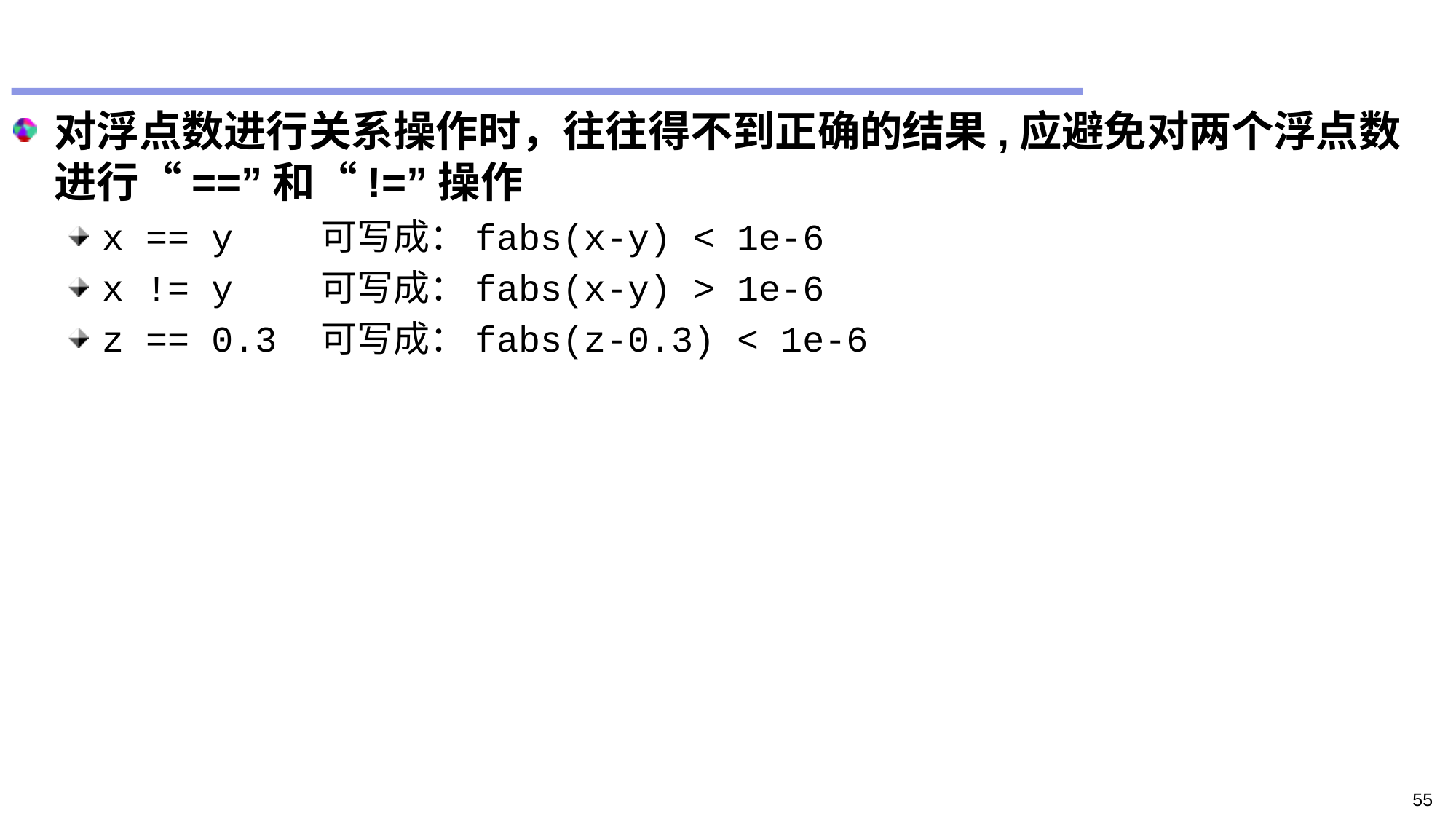

#
对浮点数进行关系操作时，往往得不到正确的结果,应避免对两个浮点数进行“==”和“!=”操作
x == y	可写成：fabs(x-y) < 1e-6
x != y	可写成：fabs(x-y) > 1e-6
z == 0.3	可写成：fabs(z-0.3) < 1e-6

55